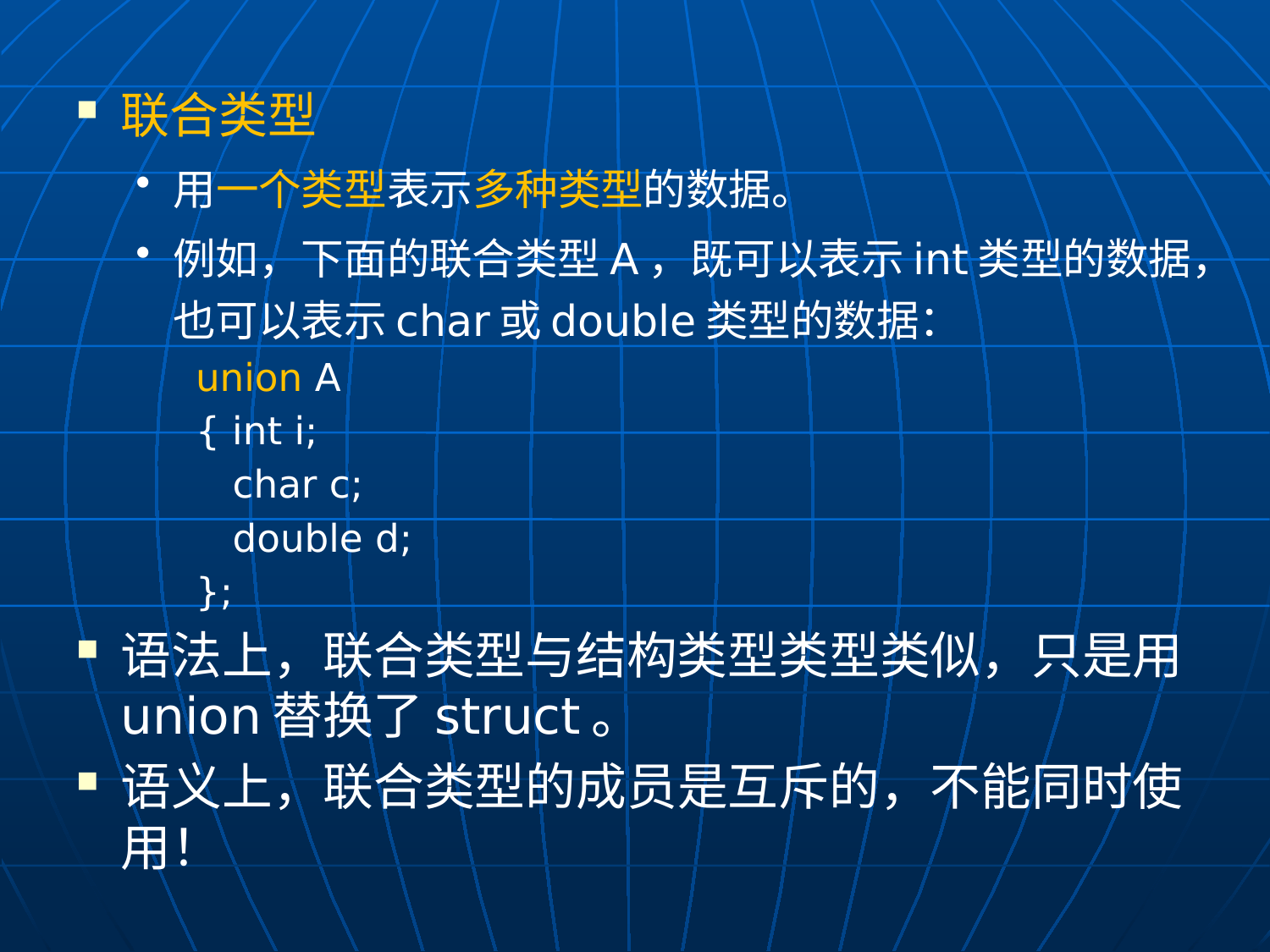

联合类型
用一个类型表示多种类型的数据。
例如，下面的联合类型A，既可以表示int类型的数据，也可以表示char或double类型的数据：
union A
{ int i;
   char c;
   double d;
};
语法上，联合类型与结构类型类型类似，只是用union替换了struct。
语义上，联合类型的成员是互斥的，不能同时使用！